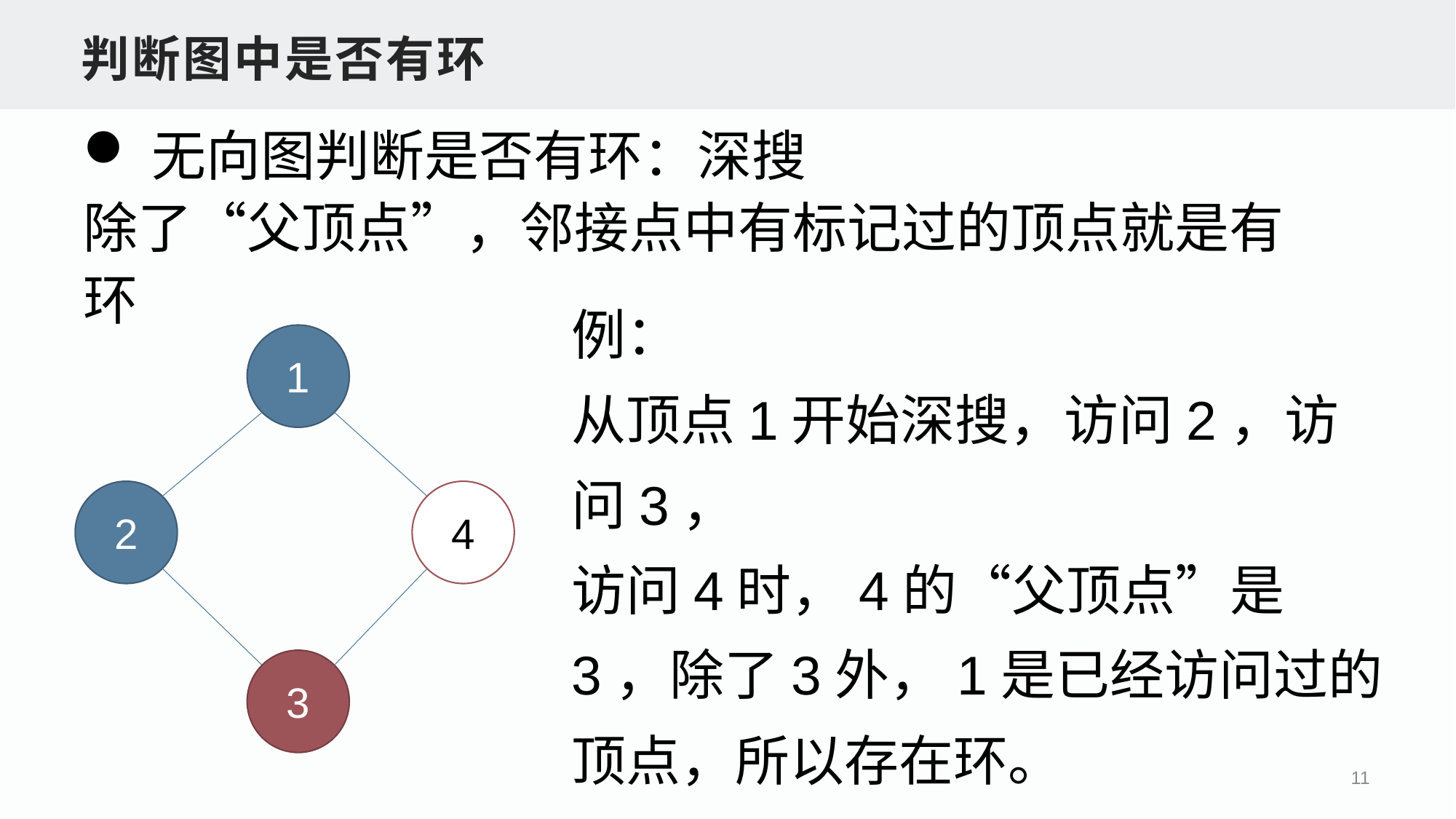

判断图中是否有环
无向图判断是否有环：深搜
除了“父顶点”，邻接点中有标记过的顶点就是有环
例：
从顶点1开始深搜，访问2，访问3，
访问4时，4的“父顶点”是3，除了3外，1是已经访问过的顶点，所以存在环。
1
2
4
3
11